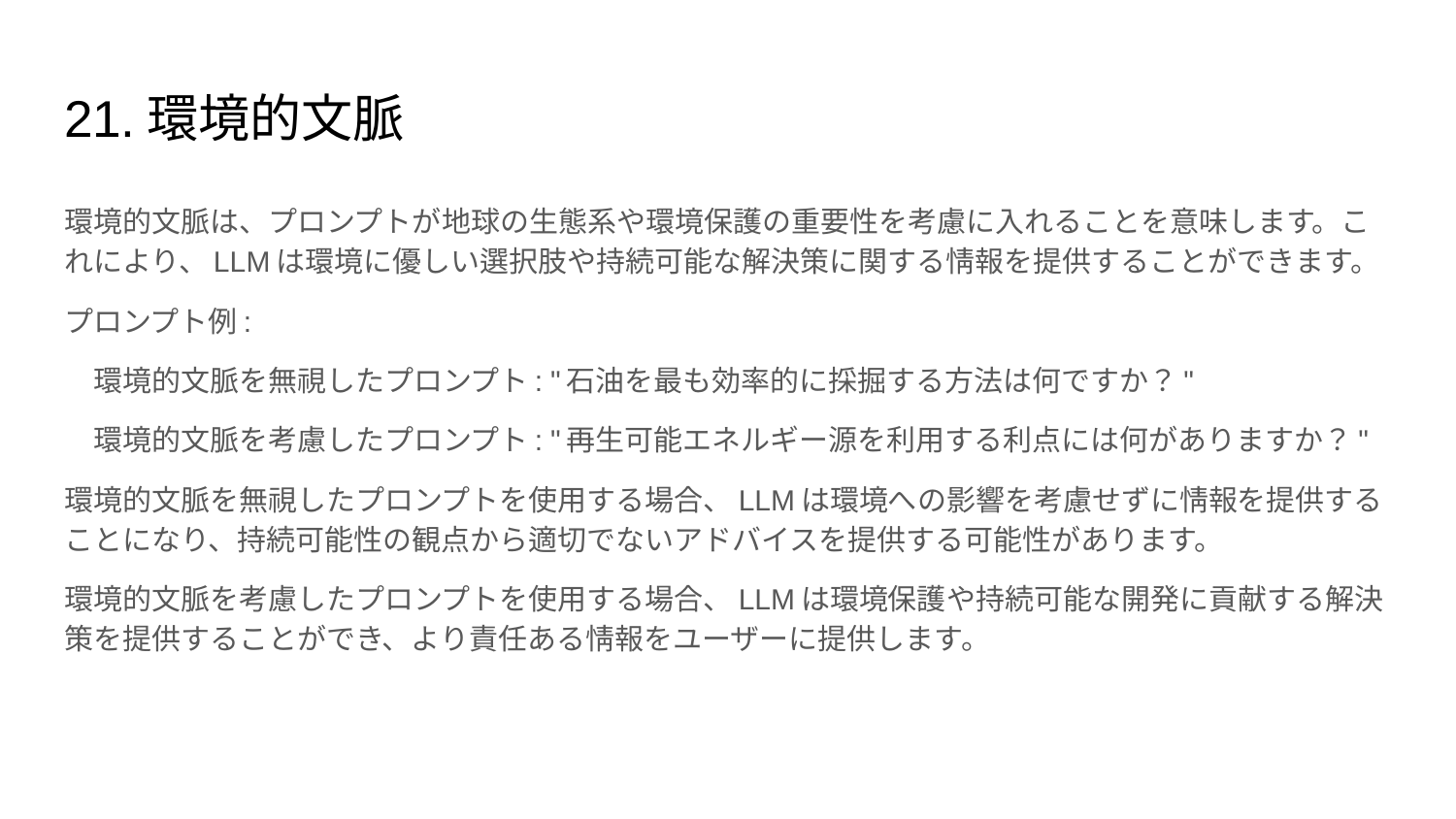

# 21.環境的文脈
環境的文脈は、プロンプトが地球の生態系や環境保護の重要性を考慮に入れることを意味します。これにより、LLMは環境に優しい選択肢や持続可能な解決策に関する情報を提供することができます。
プロンプト例:
　環境的文脈を無視したプロンプト: "石油を最も効率的に採掘する方法は何ですか？"
　環境的文脈を考慮したプロンプト: "再生可能エネルギー源を利用する利点には何がありますか？"
環境的文脈を無視したプロンプトを使用する場合、LLMは環境への影響を考慮せずに情報を提供することになり、持続可能性の観点から適切でないアドバイスを提供する可能性があります。
環境的文脈を考慮したプロンプトを使用する場合、LLMは環境保護や持続可能な開発に貢献する解決策を提供することができ、より責任ある情報をユーザーに提供します。